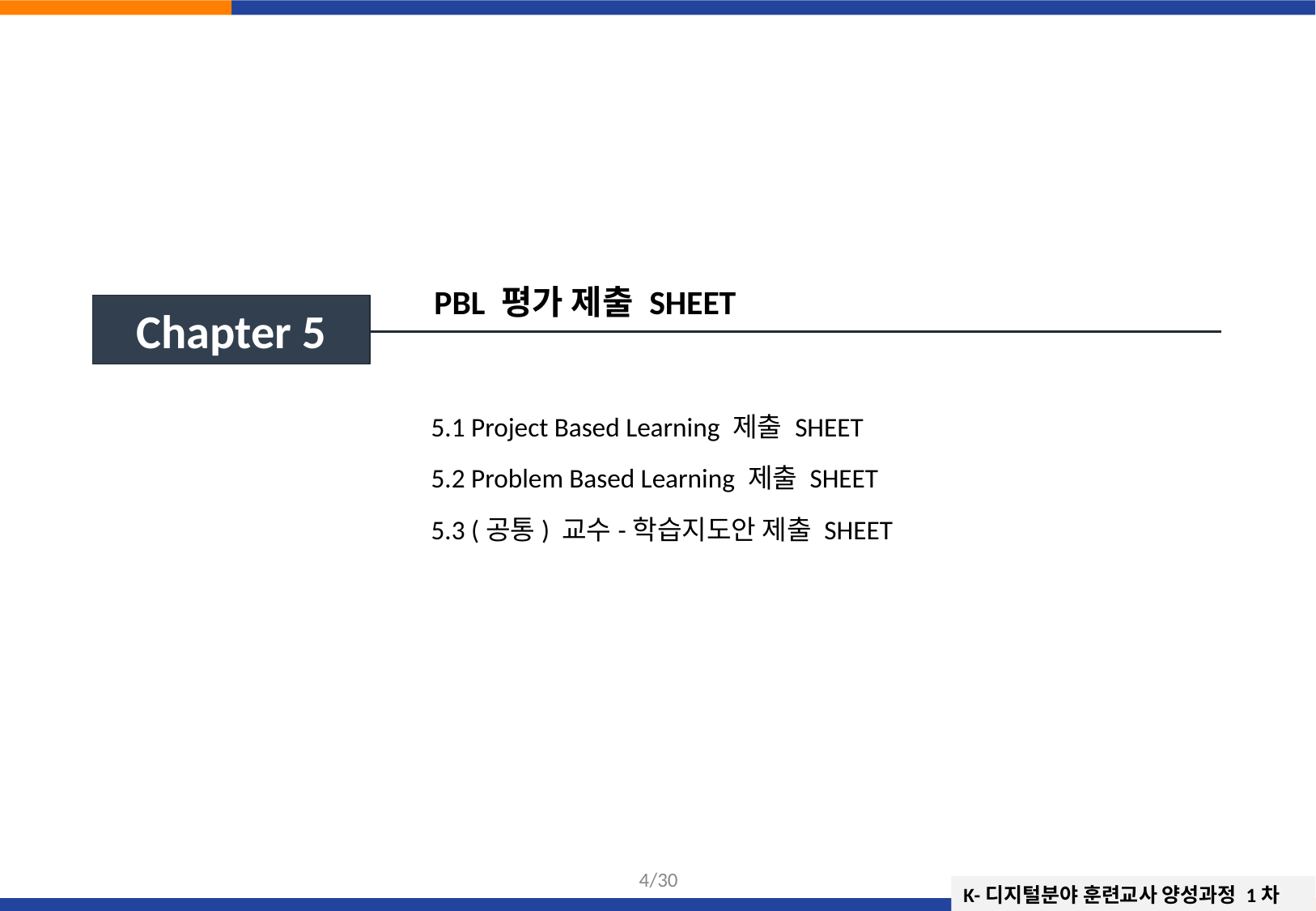

PBL 평가 제출 SHEET
Chapter 5
5.1 Project Based Learning 제출 SHEET
5.2 Problem Based Learning 제출 SHEET
5.3 (공통) 교수-학습지도안 제출 SHEET
4/30